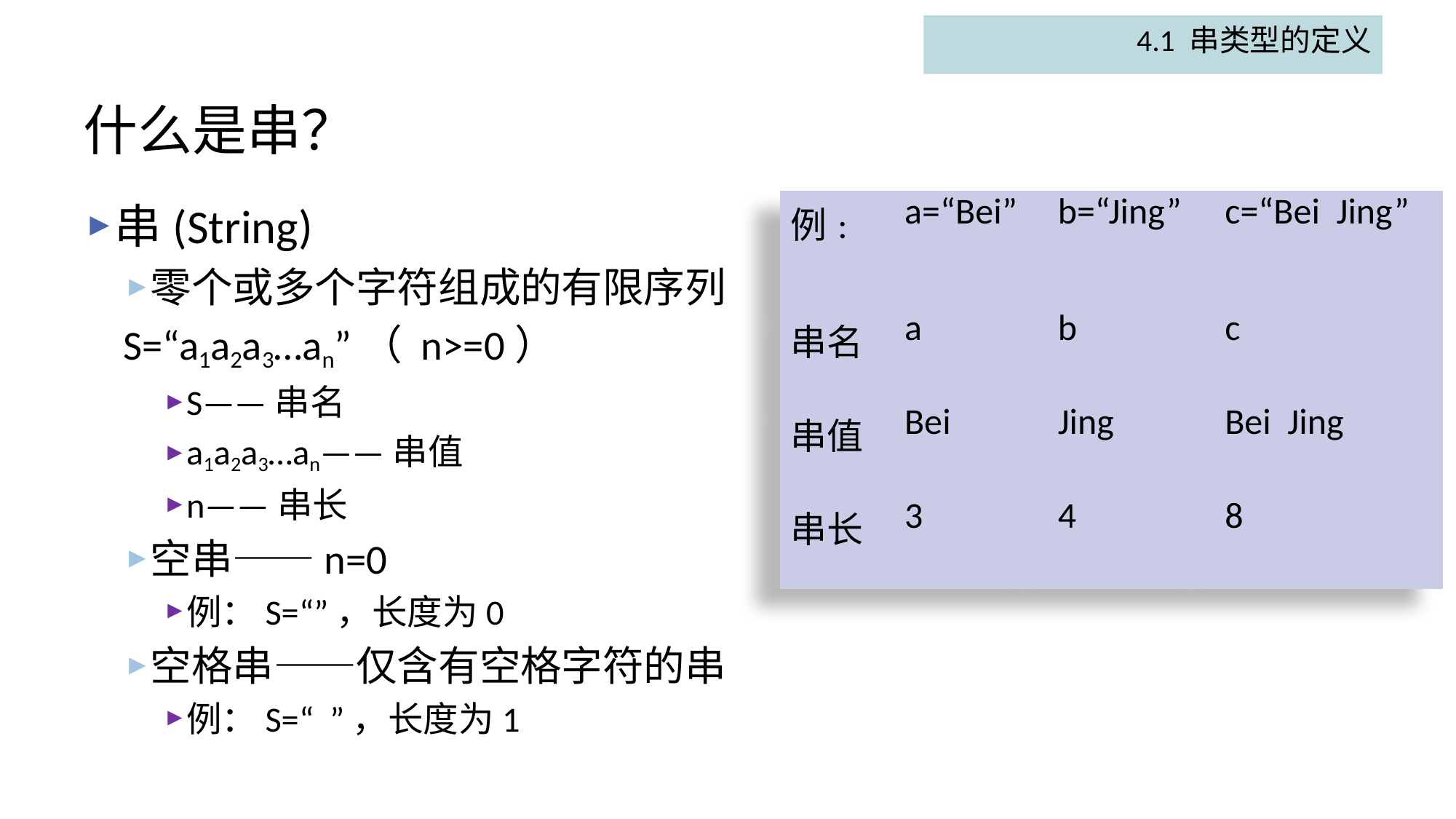

4.1 串类型的定义
# 什么是串？
串(String)
零个或多个字符组成的有限序列
		S=“a1a2a3…an”（ n>=0）
S——串名
a1a2a3…an——串值
n——串长
空串——n=0
例：S=“”，长度为0
空格串——仅含有空格字符的串
例：S=“  ”，长度为1
| 例: | a=“Bei” | b=“Jing” | c=“Bei Jing” |
| --- | --- | --- | --- |
| 串名 | a | b | c |
| 串值 | Bei | Jing | Bei Jing |
| 串长 | 3 | 4 | 8 |